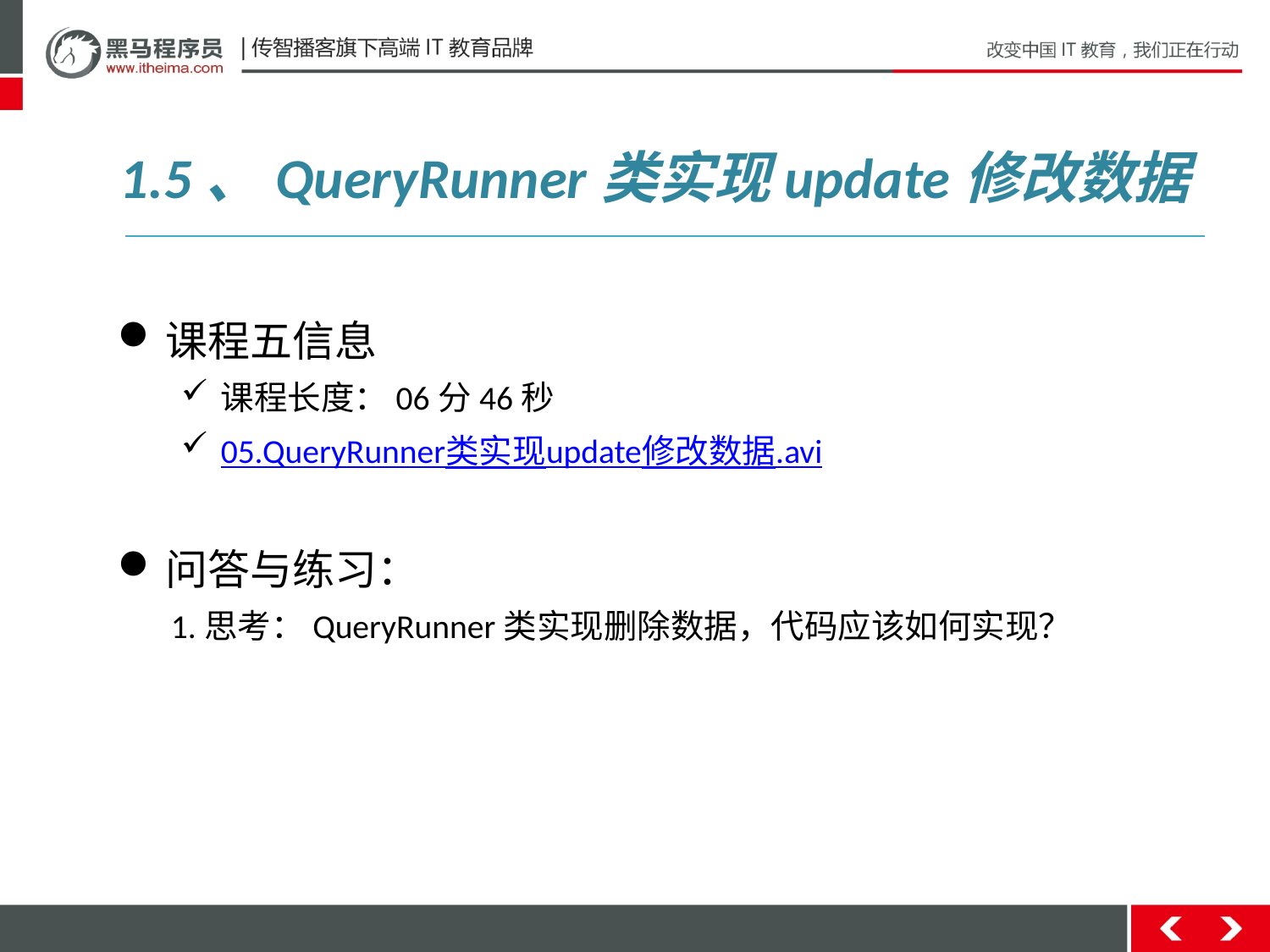

1.5、QueryRunner类实现update修改数据

课程五信息
课程长度：06分46秒
05.QueryRunner类实现update修改数据.avi

问答与练习：
       1.思考：QueryRunner类实现删除数据，代码应该如何实现？